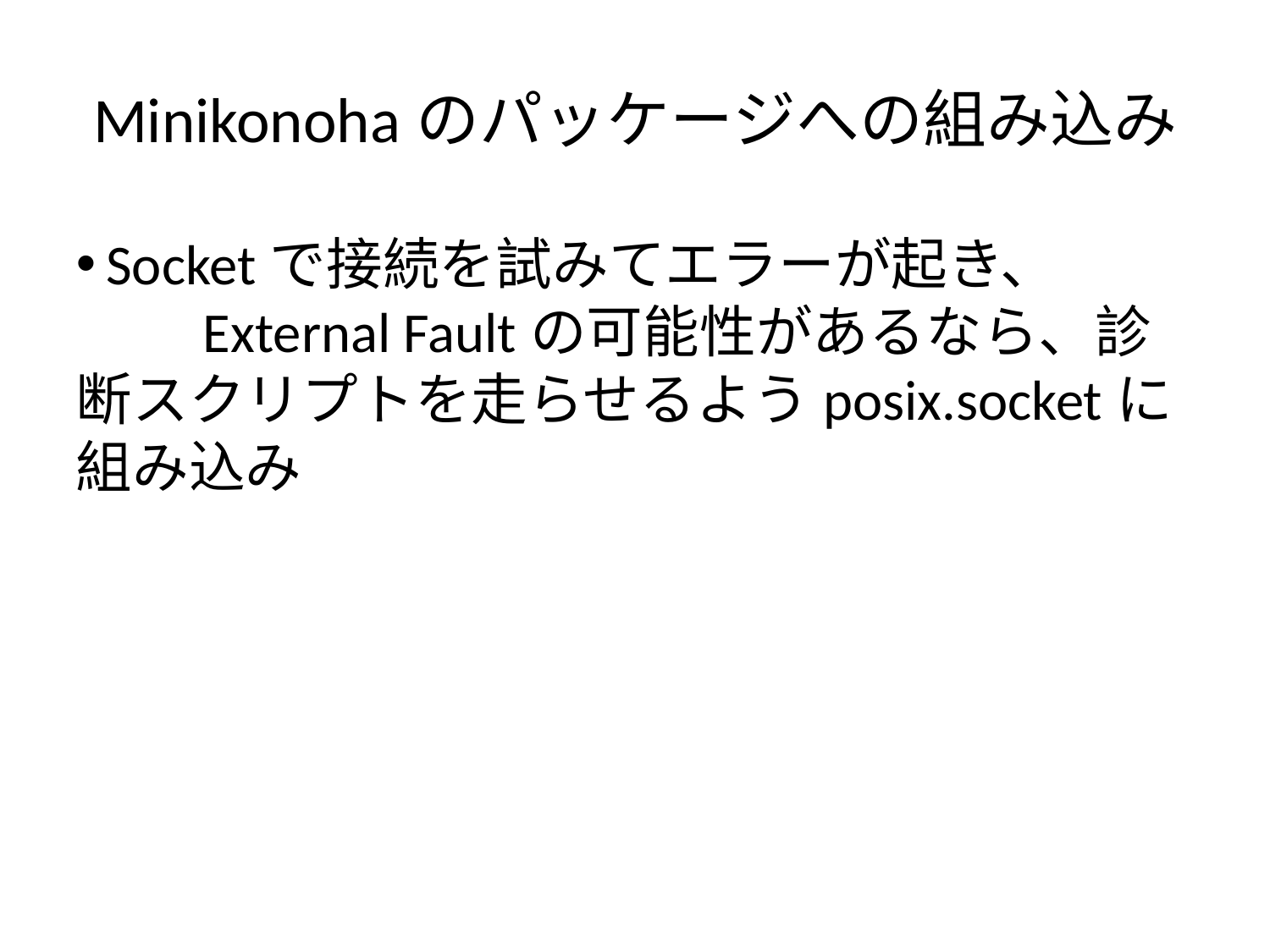

Minikonohaのパッケージへの組み込み
Socketで接続を試みてエラーが起き、
	External Faultの可能性があるなら、診断スクリプトを走らせるようposix.socketに組み込み